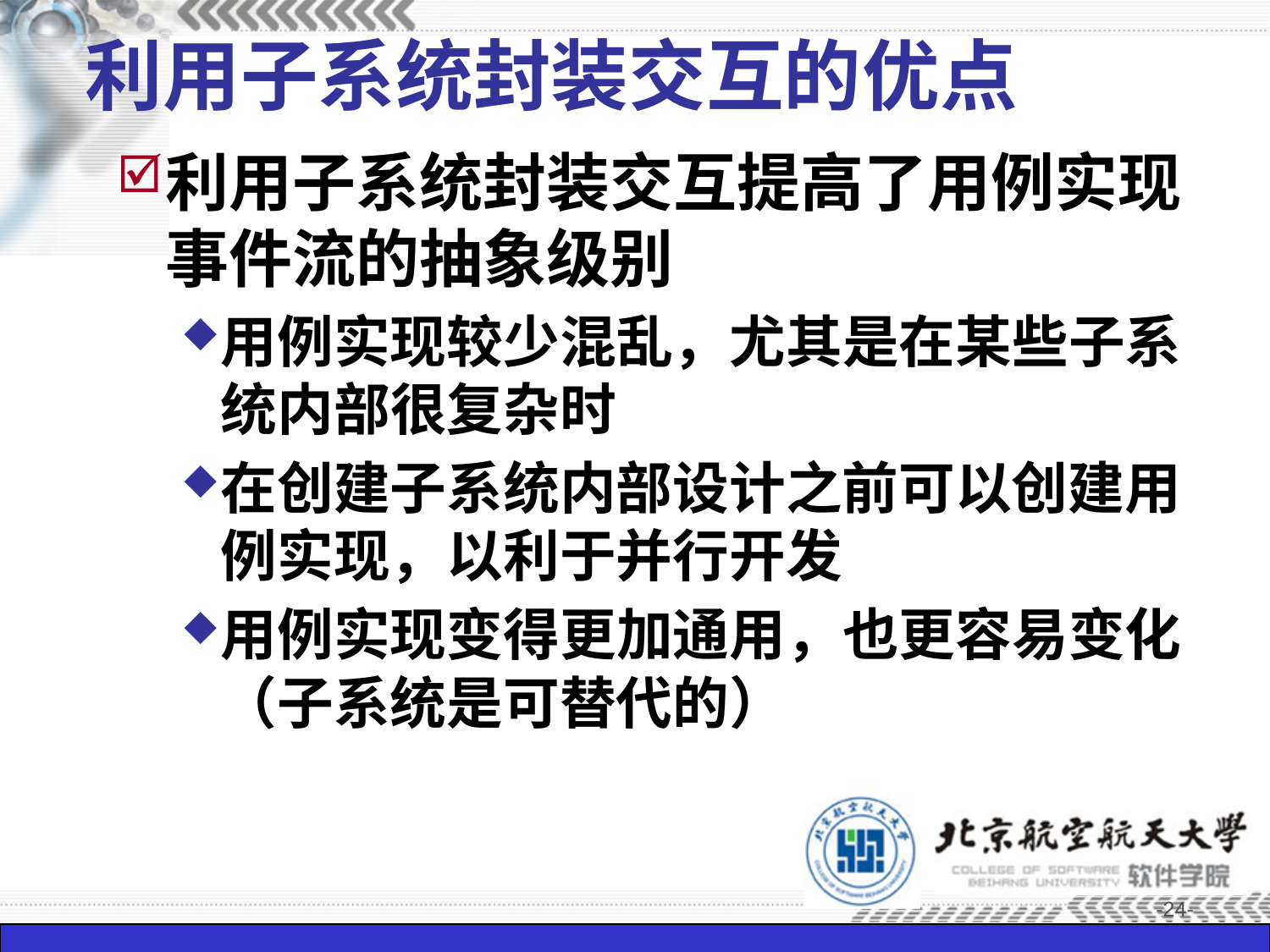

# 利用子系统封装交互的优点
利用子系统封装交互提高了用例实现事件流的抽象级别
用例实现较少混乱，尤其是在某些子系统内部很复杂时
在创建子系统内部设计之前可以创建用例实现，以利于并行开发
用例实现变得更加通用，也更容易变化（子系统是可替代的）
-24-